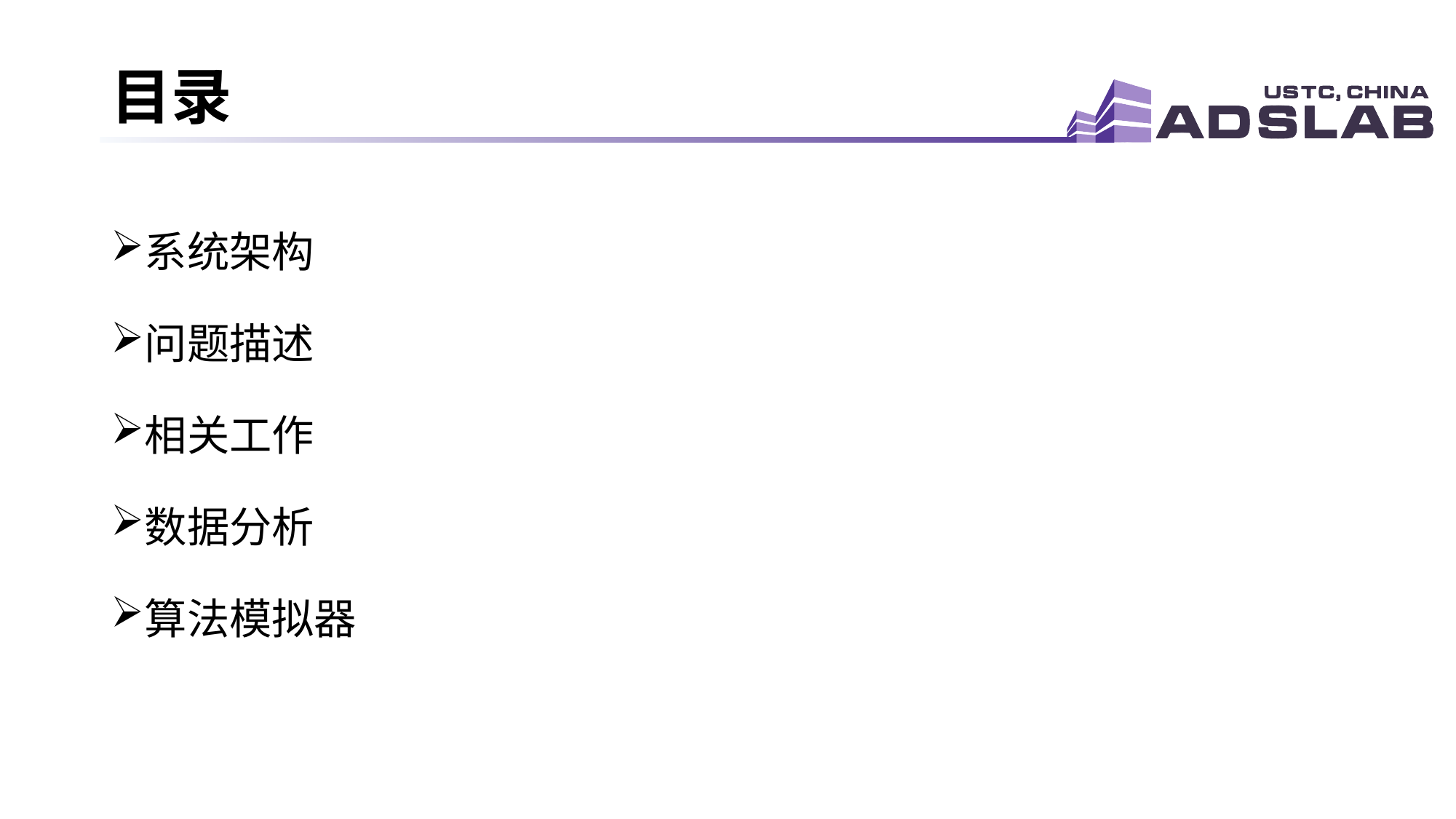

# 目录
系统架构
问题描述
相关工作
数据分析
算法模拟器

2